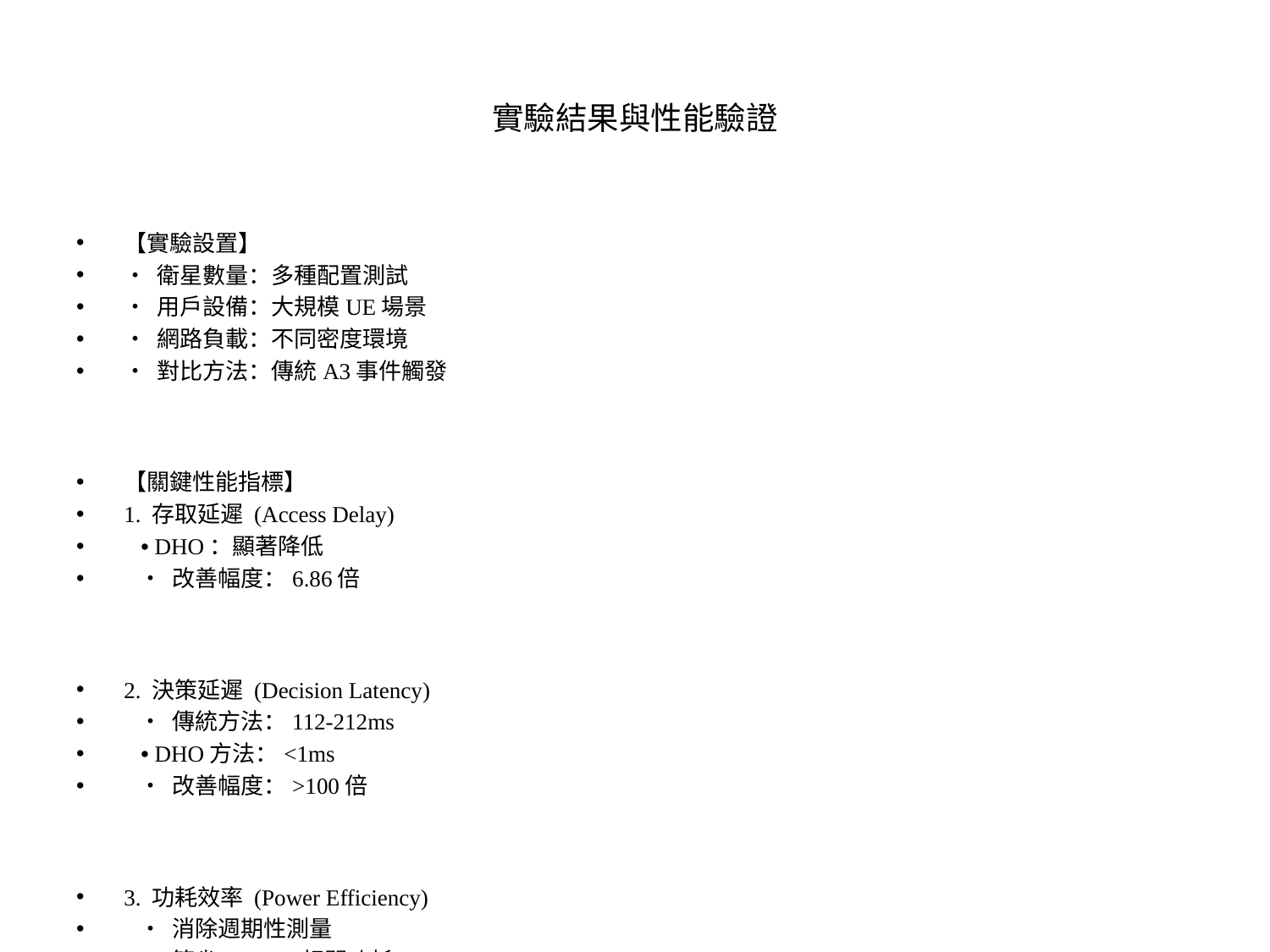

# 實驗結果與性能驗證
【實驗設置】
• 衛星數量：多種配置測試
• 用戶設備：大規模UE場景
• 網路負載：不同密度環境
• 對比方法：傳統A3事件觸發

【關鍵性能指標】
1. 存取延遲 (Access Delay)
   • DHO：顯著降低
   • 改善幅度：6.86倍

2. 決策延遲 (Decision Latency)
   • 傳統方法：112-212ms
   • DHO方法：<1ms
   • 改善幅度：>100倍

3. 功耗效率 (Power Efficiency)
   • 消除週期性測量
   • 節省30-50%相關功耗

4. 碰撞率 (Collision Rate)
   • 多用戶協調優化
   • 大幅降低資源衝突

【實驗驗證】
• 多種軌道配置
• 不同負載場景
• 穩定性測試
• 可擴展性驗證